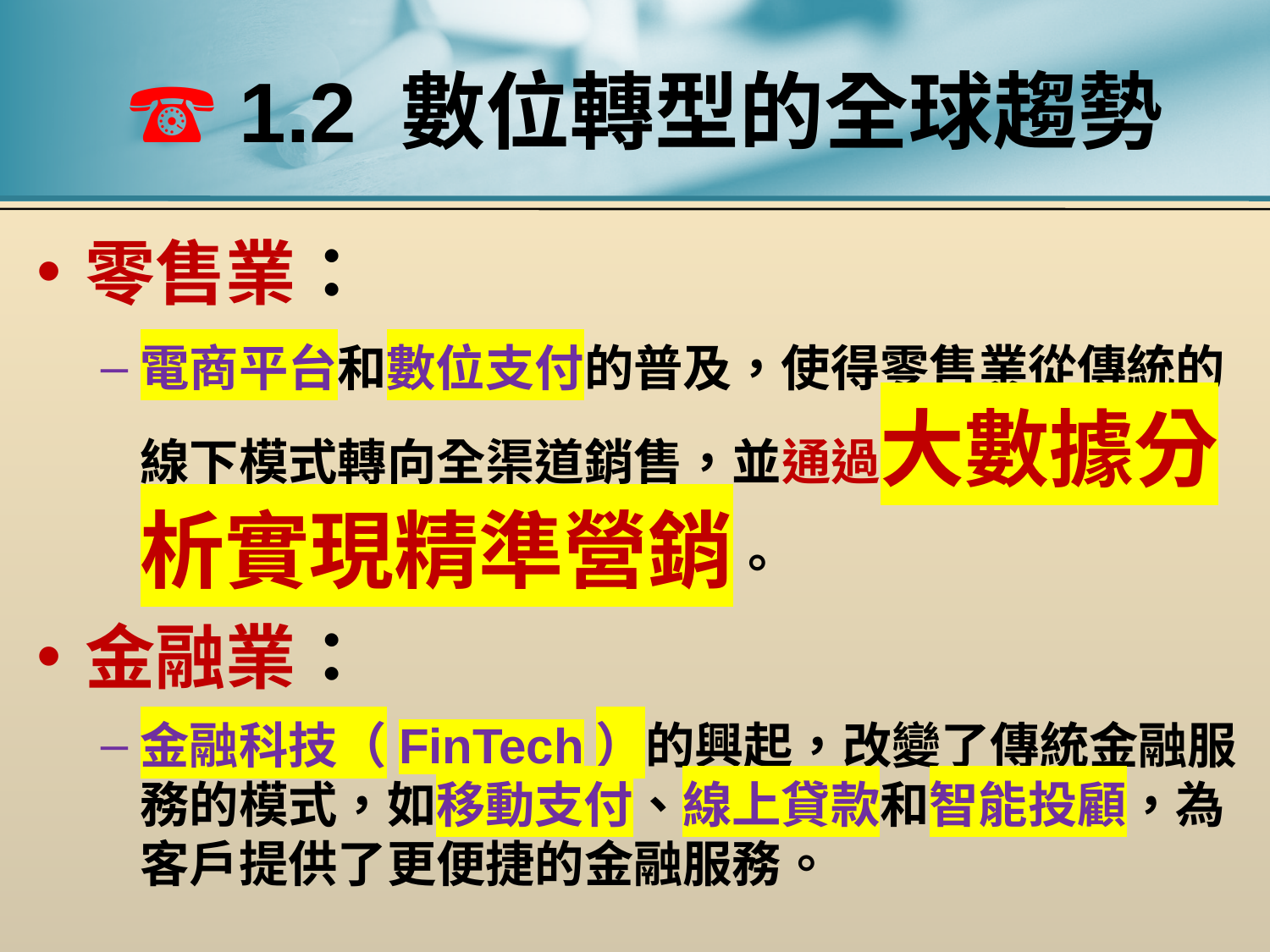

# ☎ 1.2 數位轉型的全球趨勢
零售業：
電商平台和數位支付的普及，使得零售業從傳統的線下模式轉向全渠道銷售，並通過大數據分析實現精準營銷。
金融業：
金融科技（FinTech）的興起，改變了傳統金融服務的模式，如移動支付、線上貸款和智能投顧，為客戶提供了更便捷的金融服務。